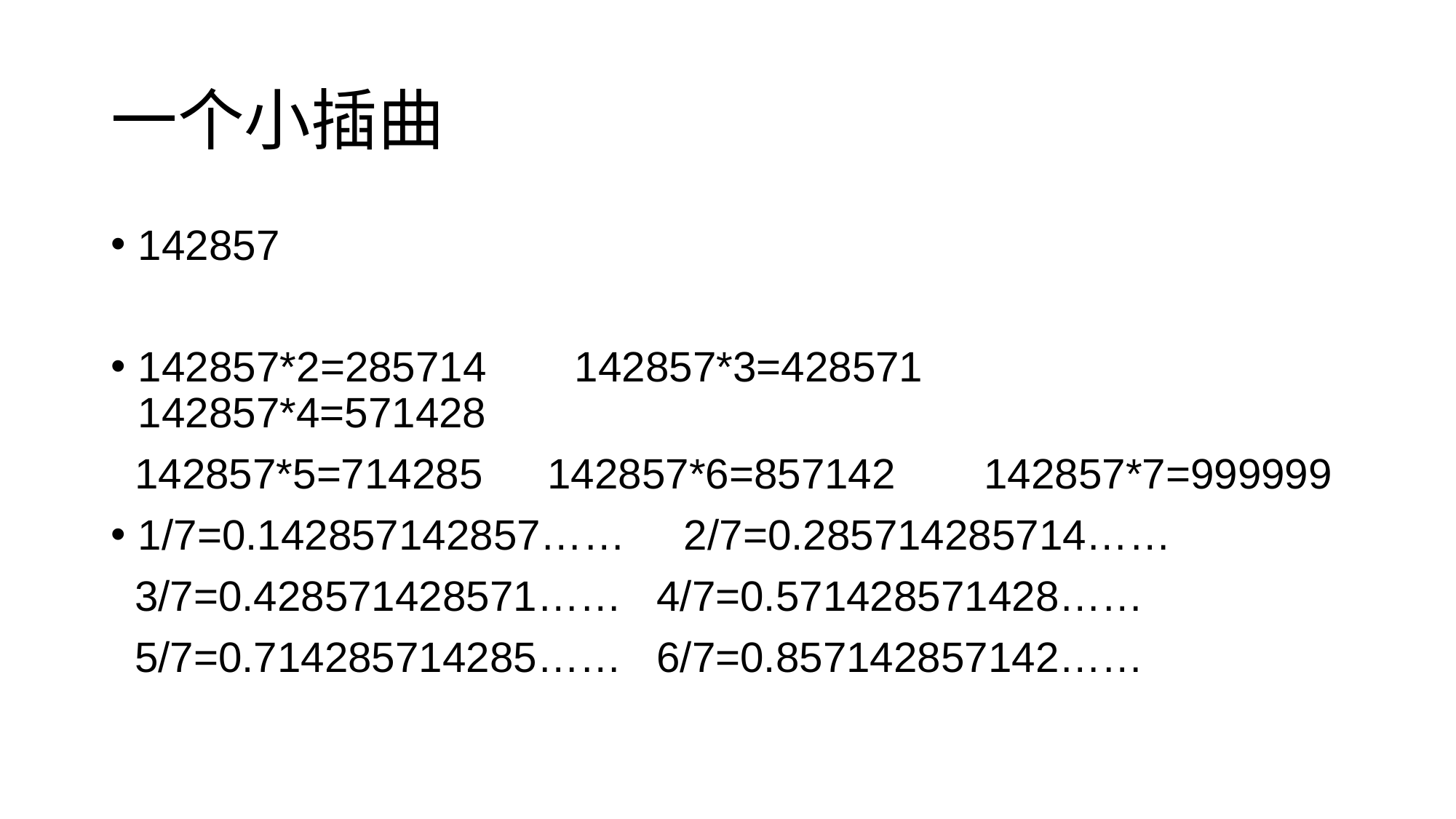

# 一个小插曲
142857

142857*2=285714	142857*3=428571	142857*4=571428
  142857*5=714285	142857*6=857142	142857*7=999999
1/7=0.142857142857……	2/7=0.285714285714……
  3/7=0.428571428571……	4/7=0.571428571428……
  5/7=0.714285714285……	6/7=0.857142857142……